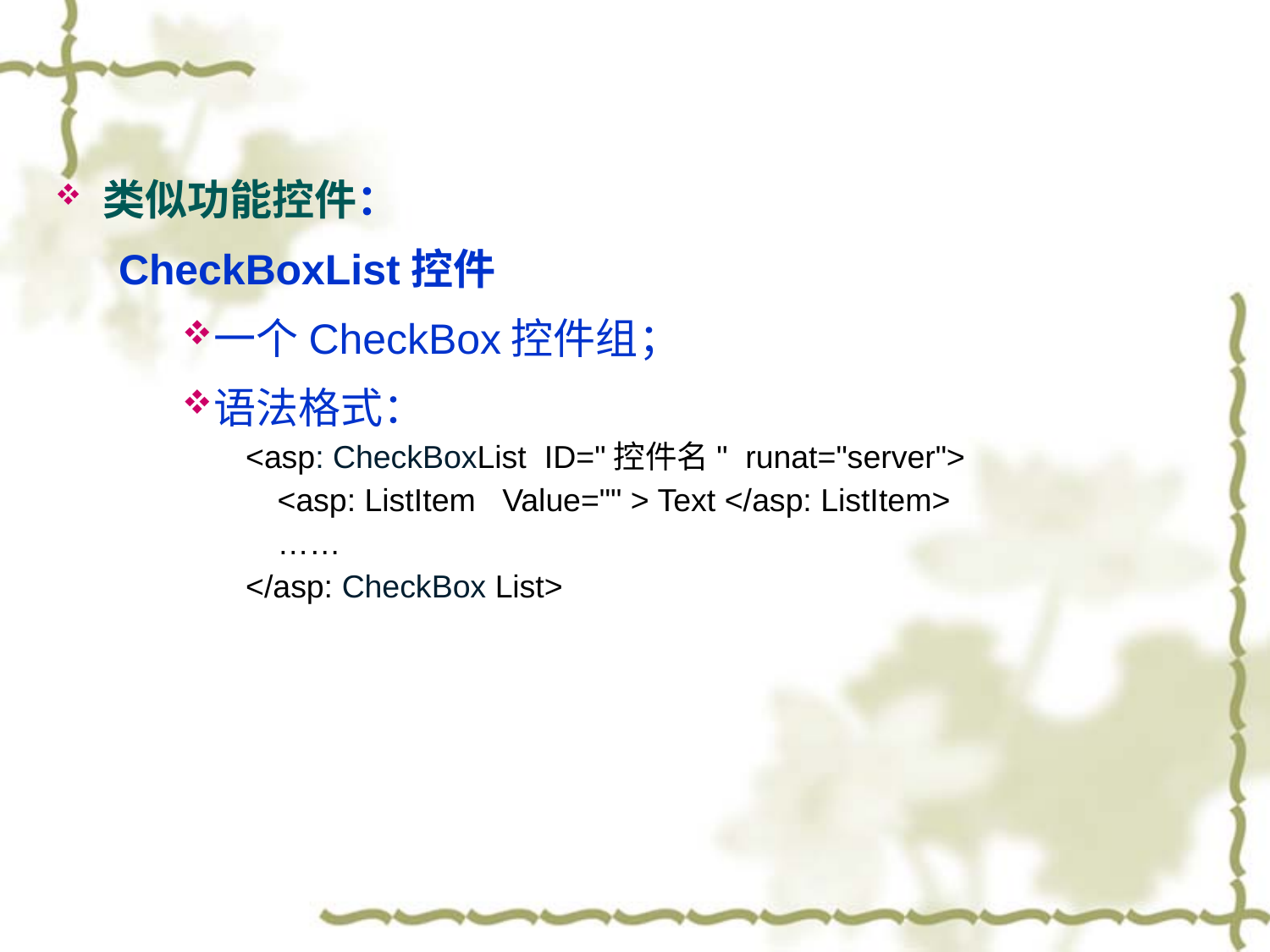

类似功能控件：
CheckBoxList控件
一个CheckBox控件组；
语法格式：
<asp: CheckBoxList  ID="控件名"  runat="server">
	<asp: ListItem   Value="" > Text </asp: ListItem>
	……
</asp: CheckBox List>